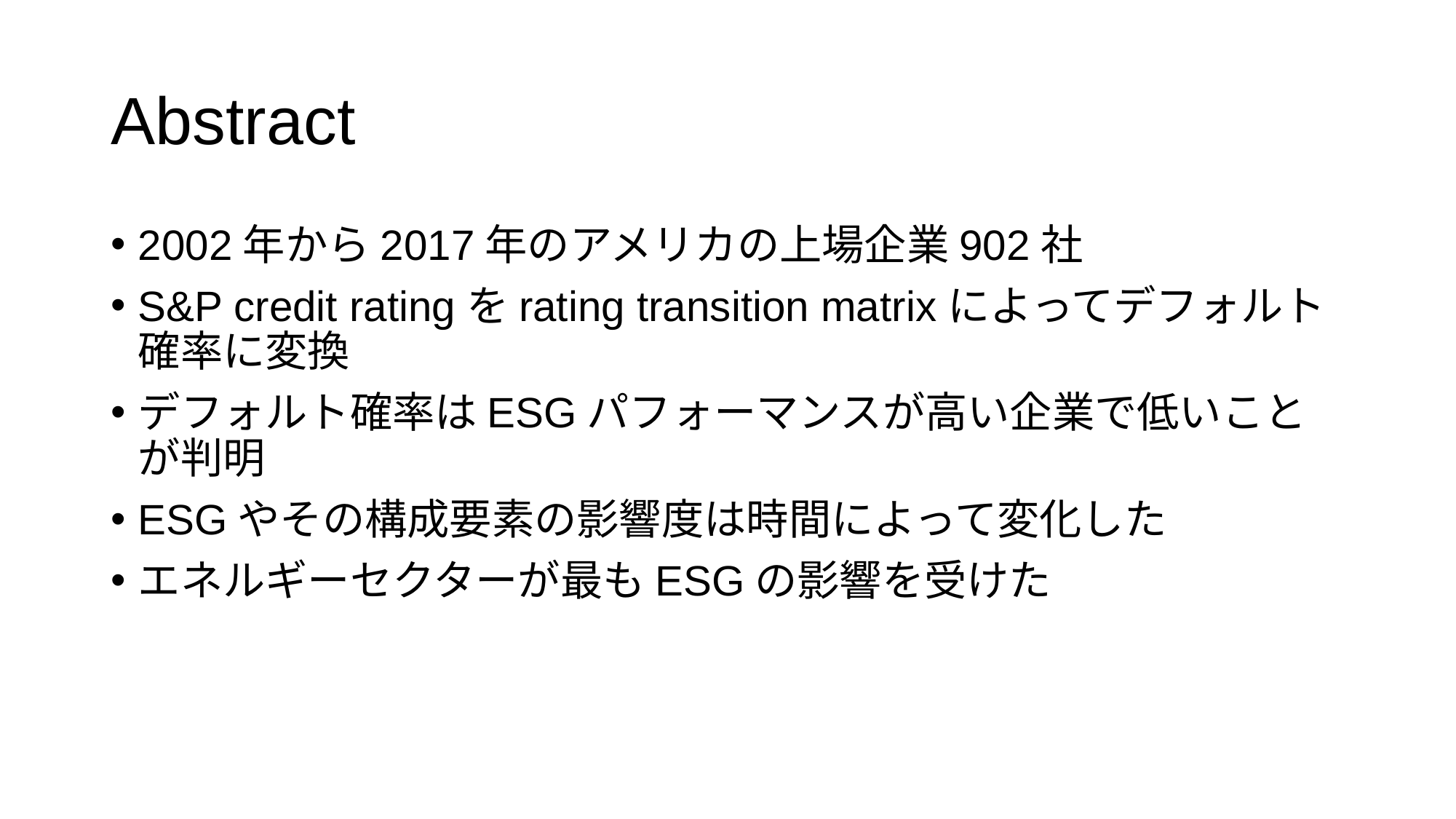

# Abstract
2002年から2017年のアメリカの上場企業902社
S&P credit ratingをrating transition matrixによってデフォルト確率に変換
デフォルト確率はESGパフォーマンスが高い企業で低いことが判明
ESGやその構成要素の影響度は時間によって変化した
エネルギーセクターが最もESGの影響を受けた